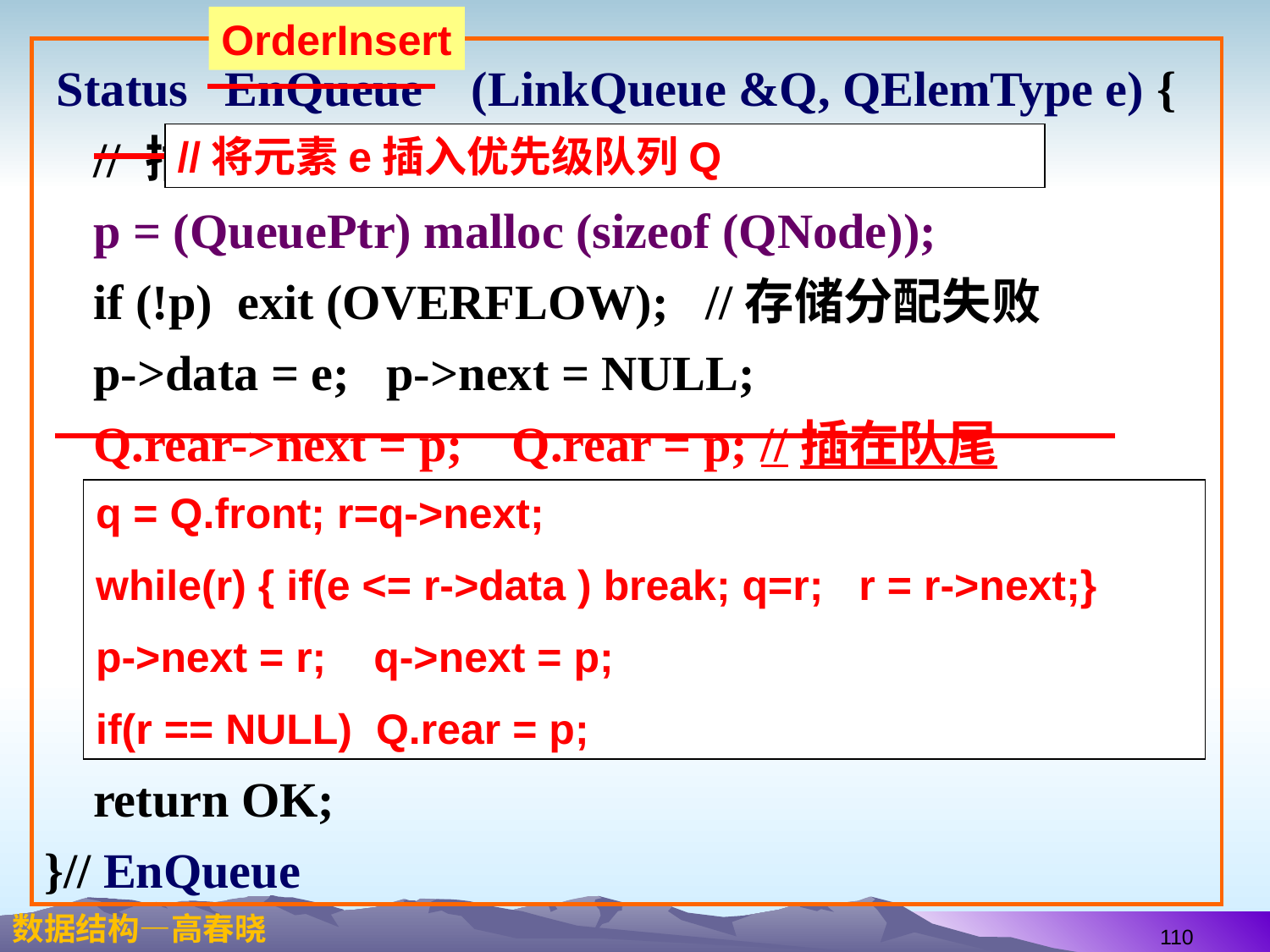

OrderInsert
 Status   EnQueue    (LinkQueue &Q, QElemType e) {
    // 插入元素e为Q的新的队尾元素
    p = (QueuePtr) malloc (sizeof (QNode));
    if (!p)  exit (OVERFLOW);   //存储分配失败
    p->data = e;   p->next = NULL;
    Q.rear->next = p;    Q.rear = p; //插在队尾

    return OK;
}// EnQueue
//将元素e插入优先级队列Q
q = Q.front; r=q->next;
while(r) { if(e <= r->data ) break; q=r;   r = r->next;}
p->next = r;    q->next = p;
if(r == NULL)  Q.rear = p;
110